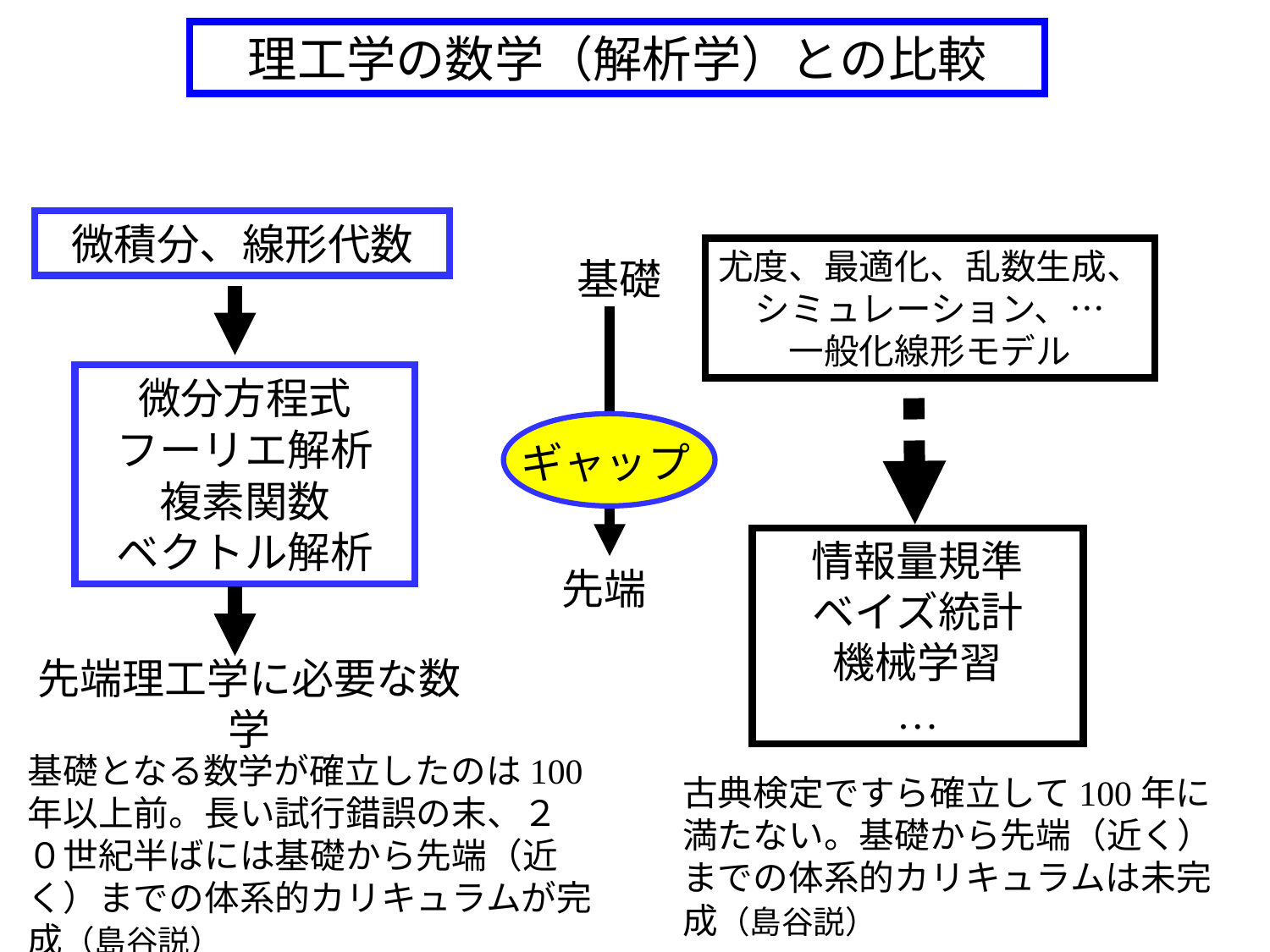

理工学の数学（解析学）との比較
微積分、線形代数
尤度、最適化、乱数生成、
シミュレーション、…
一般化線形モデル
基礎
微分方程式
フーリエ解析
複素関数
ベクトル解析

ギャップ
情報量規準
ベイズ統計
機械学習
…
先端
先端理工学に必要な数学
基礎となる数学が確立したのは100年以上前。長い試行錯誤の末、２０世紀半ばには基礎から先端（近く）までの体系的カリキュラムが完成（島谷説）
古典検定ですら確立して100年に満たない。基礎から先端（近く）までの体系的カリキュラムは未完成（島谷説）